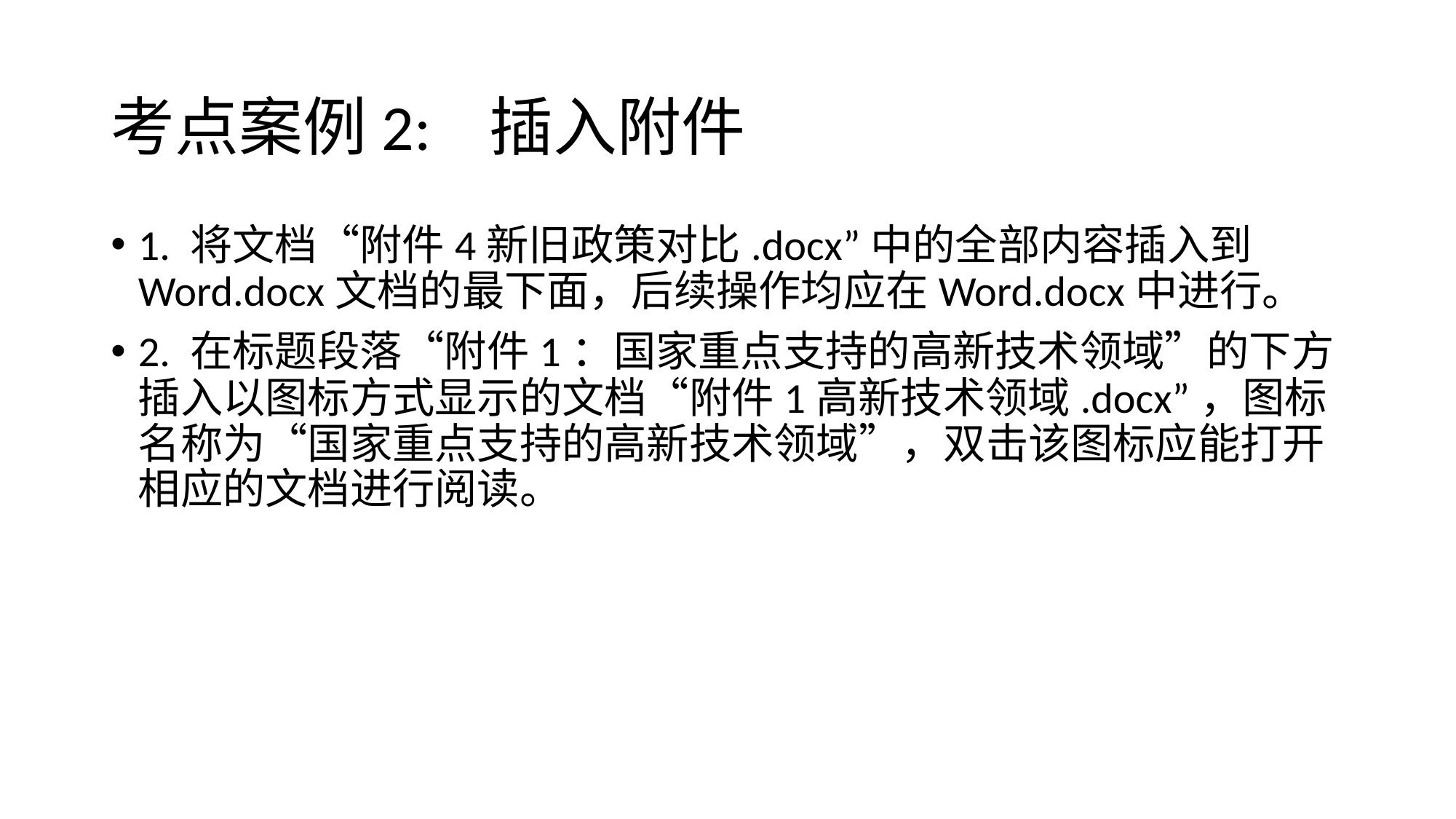

# 考点案例2:   插入附件
1. 将文档“附件4新旧政策对比.docx”中的全部内容插入到Word.docx文档的最下面，后续操作均应在Word.docx中进行。
2. 在标题段落“附件1：国家重点支持的高新技术领域”的下方插入以图标方式显示的文档“附件1高新技术领域.docx”，图标名称为“国家重点支持的高新技术领域”，双击该图标应能打开相应的文档进行阅读。